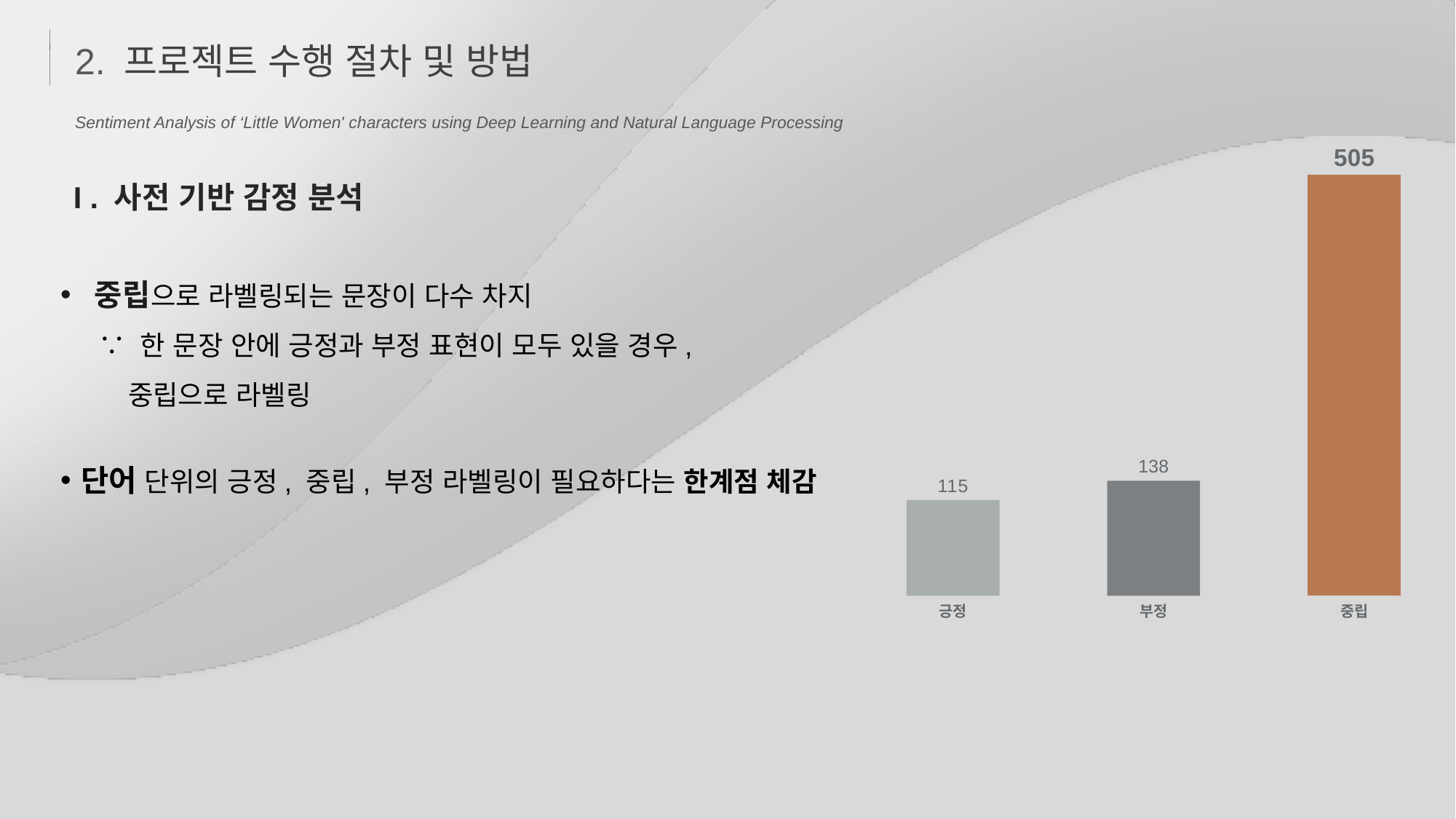

2. 프로젝트 수행 절차 및 방법
Sentiment Analysis of ‘Little Women' characters using Deep Learning and Natural Language Processing

### Chart

| Category | 계열 2 |
|---|---|
| 긍정 | 115.0 |
| 부정 | 138.0 |
| 중립 | 505.0 |
I . 사전 기반 감정 분석
중립으로 라벨링되는 문장이 다수 차지
     ∵ 한 문장 안에 긍정과 부정 표현이 모두 있을 경우,
        중립으로 라벨링

단어 단위의 긍정, 중립, 부정 라벨링이 필요하다는 한계점 체감